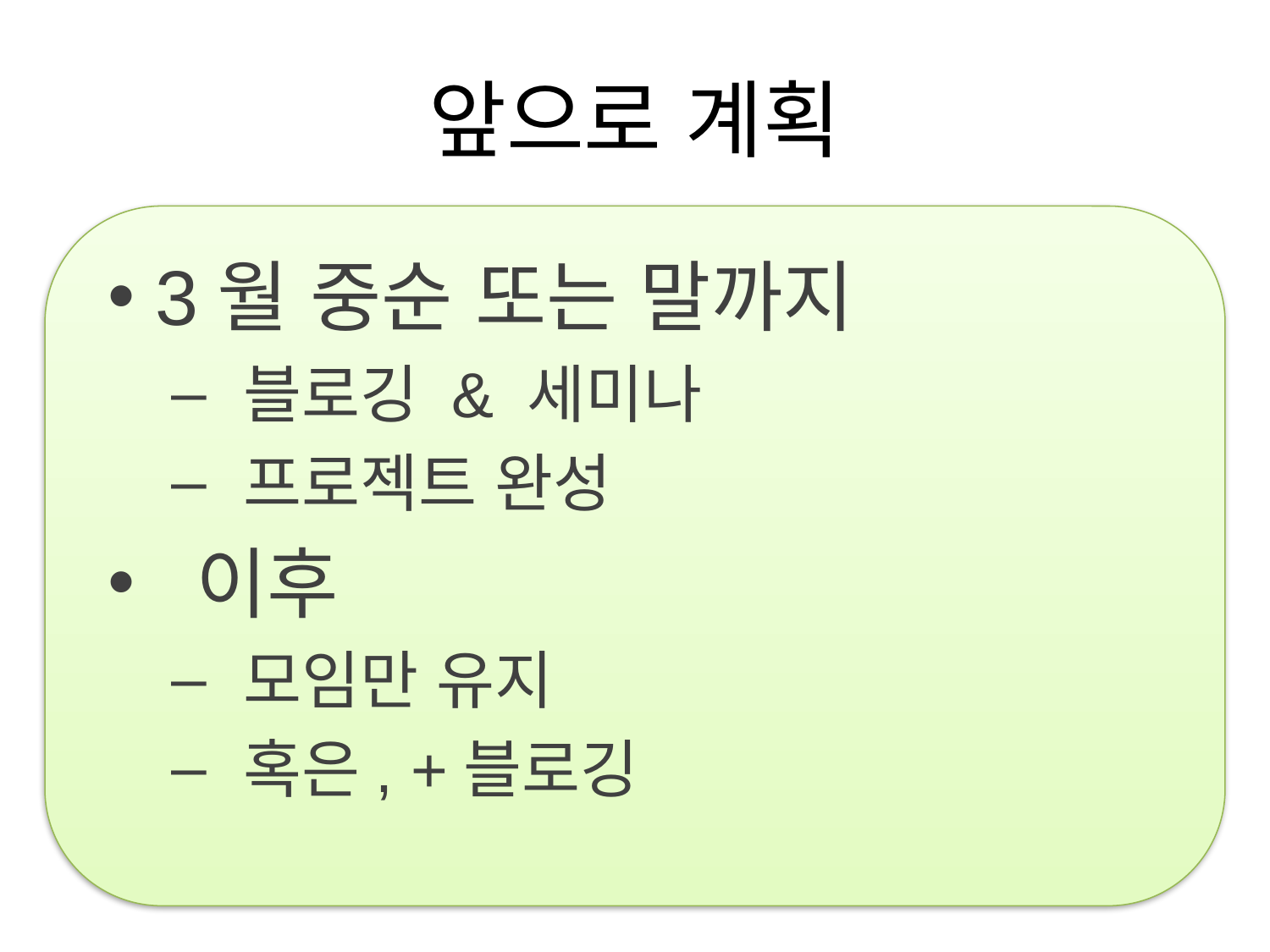

# 앞으로 계획

3월 중순 또는 말까지
 블로깅 & 세미나
 프로젝트 완성
 이후
 모임만 유지
 혹은, +블로깅